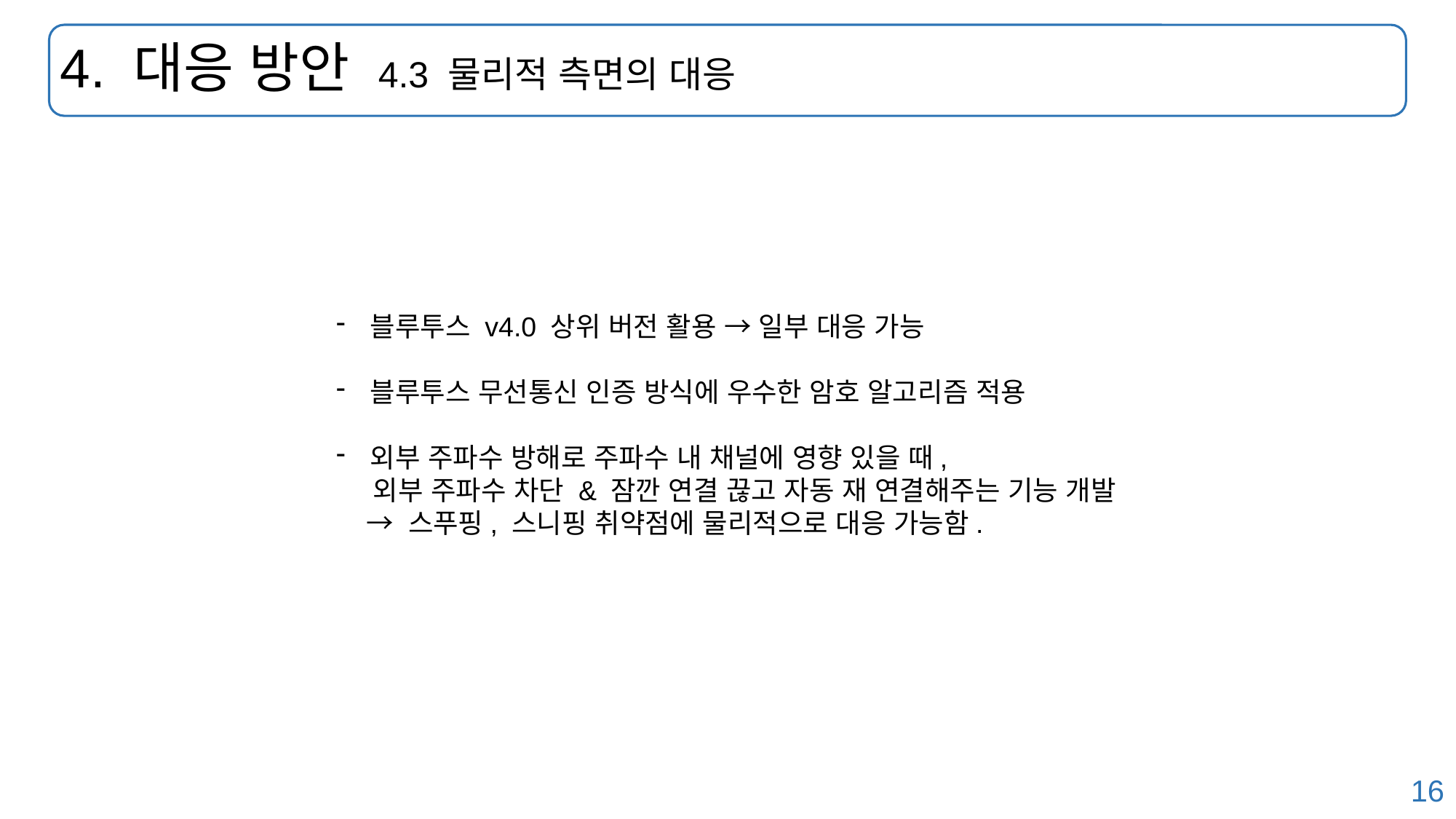

# 4. 대응 방안 4.3 물리적 측면의 대응
블루투스 v4.0 상위 버전 활용 → 일부 대응 가능
블루투스 무선통신 인증 방식에 우수한 암호 알고리즘 적용
외부 주파수 방해로 주파수 내 채널에 영향 있을 때,
    외부 주파수 차단 & 잠깐 연결 끊고 자동 재 연결해주는 기능 개발
    → 스푸핑, 스니핑 취약점에 물리적으로 대응 가능함.